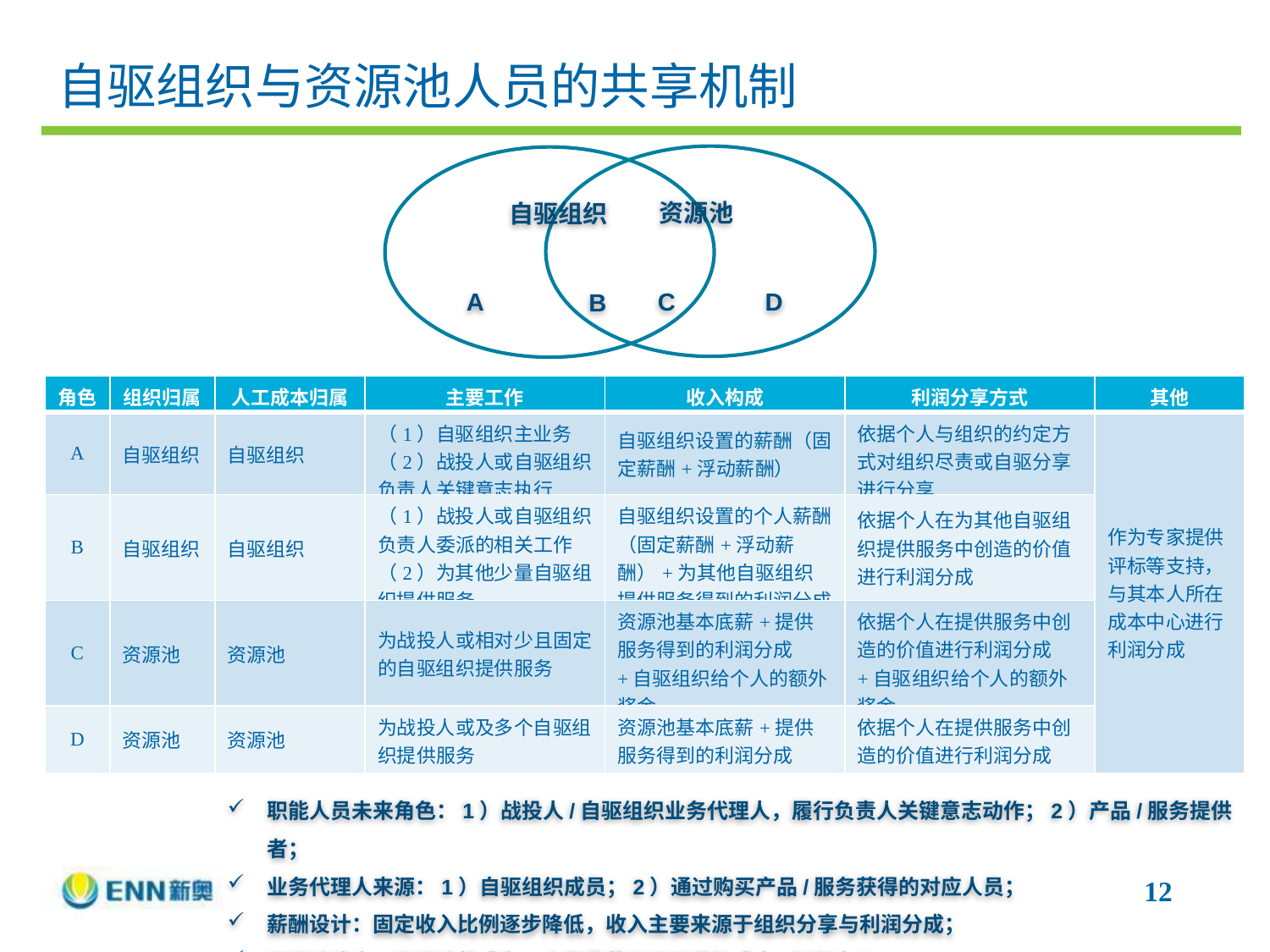

# 自驱组织与资源池人员的共享机制

资源池
自驱组织
A
C
D
B
| 角色 | 组织归属 | 人工成本归属 | 主要工作 | 收入构成 | 利润分享方式 | 其他 |
| --- | --- | --- | --- | --- | --- | --- |
| A | 自驱组织 | 自驱组织 | （1）自驱组织主业务 （2）战投人或自驱组织负责人关键意志执行 | 自驱组织设置的薪酬（固定薪酬+浮动薪酬） | 依据个人与组织的约定方式对组织尽责或自驱分享进行分享 | 作为专家提供评标等支持，与其本人所在成本中心进行利润分成 |
| B | 自驱组织 | 自驱组织 | （1）战投人或自驱组织负责人委派的相关工作 （2）为其他少量自驱组织提供服务 | 自驱组织设置的个人薪酬（固定薪酬+浮动薪酬）+为其他自驱组织提供服务得到的利润分成 | 依据个人在为其他自驱组织提供服务中创造的价值进行利润分成 |  |
| C | 资源池 | 资源池 | 为战投人或相对少且固定的自驱组织提供服务 | 资源池基本底薪+提供服务得到的利润分成+自驱组织给个人的额外奖金 | 依据个人在提供服务中创造的价值进行利润分成+自驱组织给个人的额外奖金 |  |
| D | 资源池 | 资源池 | 为战投人或及多个自驱组织提供服务 | 资源池基本底薪+提供服务得到的利润分成 | 依据个人在提供服务中创造的价值进行利润分成 |  |
职能人员未来角色：1）战投人/自驱组织业务代理人，履行负责人关键意志动作；2）产品/服务提供者；
业务代理人来源：1）自驱组织成员；2）通过购买产品/服务获得的对应人员；
薪酬设计：固定收入比例逐步降低，收入主要来源于组织分享与利润分成；
资源池建立：资源池将成为一个可承载组织关系的成本/利润中心。
12